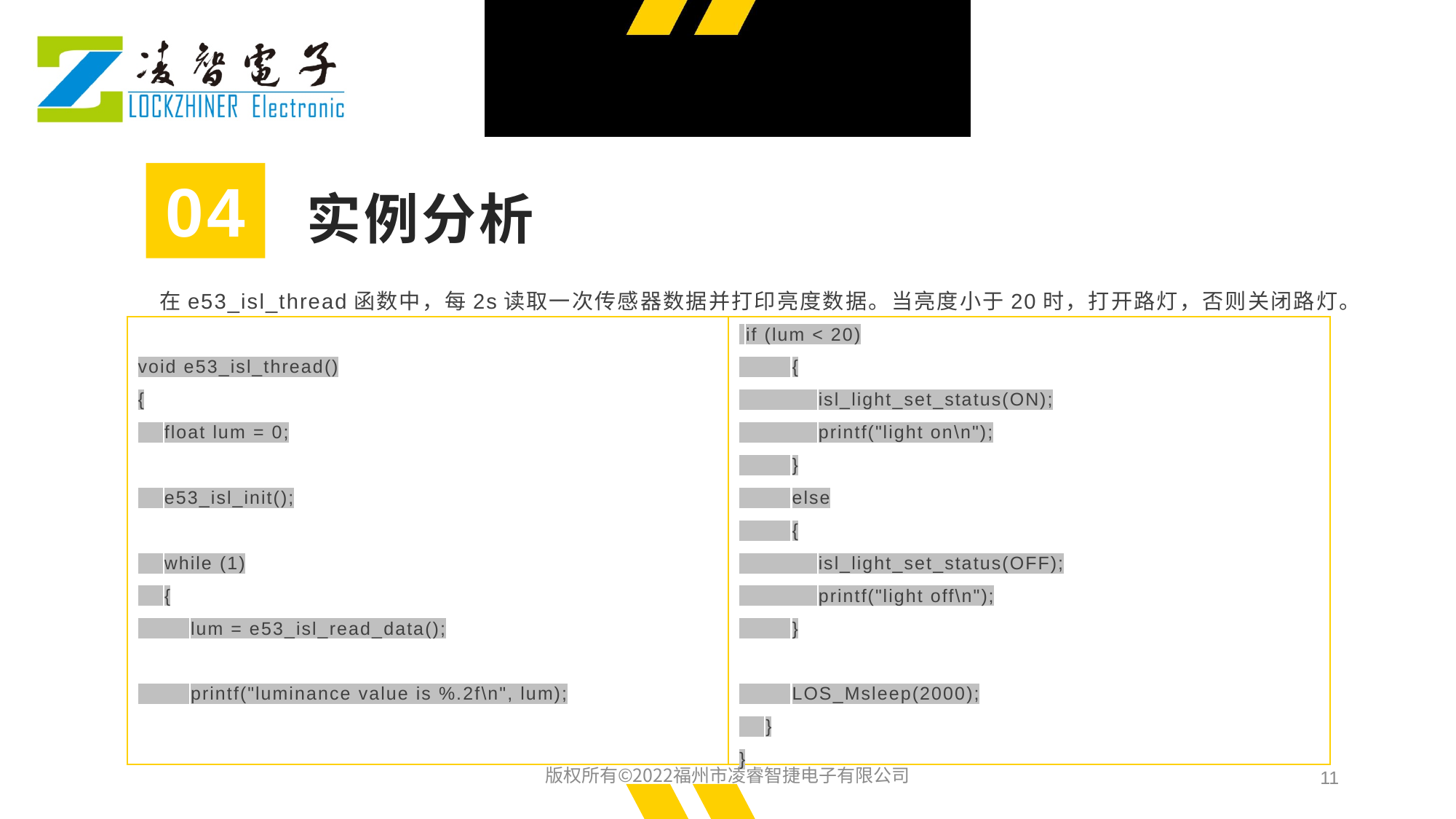

04
实例分析
在e53_isl_thread函数中，每2s读取一次传感器数据并打印亮度数据。当亮度小于20时，打开路灯，否则关闭路灯。
void e53_isl_thread()
{
    float lum = 0;

    e53_isl_init();

    while (1)
    {
        lum = e53_isl_read_data();

        printf("luminance value is %.2f\n", lum);

 if (lum < 20)
        {
            isl_light_set_status(ON);
            printf("light on\n");
        }
        else
        {
            isl_light_set_status(OFF);
            printf("light off\n");
        }

        LOS_Msleep(2000);
    }
}
版权所有©2022福州市凌睿智捷电子有限公司
11